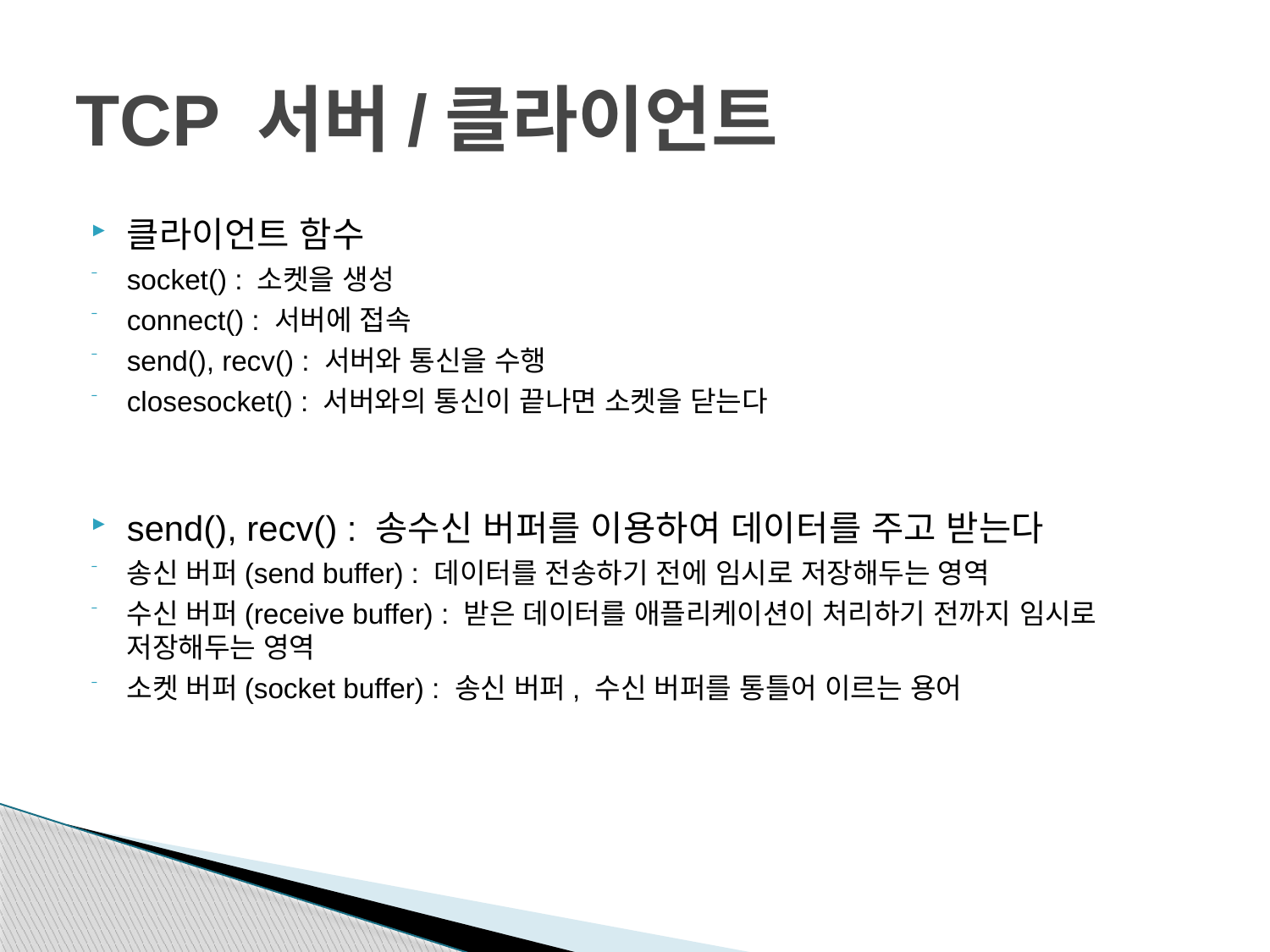

# TCP 서버/클라이언트
클라이언트 함수
socket() : 소켓을 생성
connect() : 서버에 접속
send(), recv() : 서버와 통신을 수행
closesocket() : 서버와의 통신이 끝나면 소켓을 닫는다

send(), recv() : 송수신 버퍼를 이용하여 데이터를 주고 받는다
송신 버퍼(send buffer) : 데이터를 전송하기 전에 임시로 저장해두는 영역
수신 버퍼(receive buffer) : 받은 데이터를 애플리케이션이 처리하기 전까지 임시로 저장해두는 영역
소켓 버퍼(socket buffer) : 송신 버퍼, 수신 버퍼를 통틀어 이르는 용어